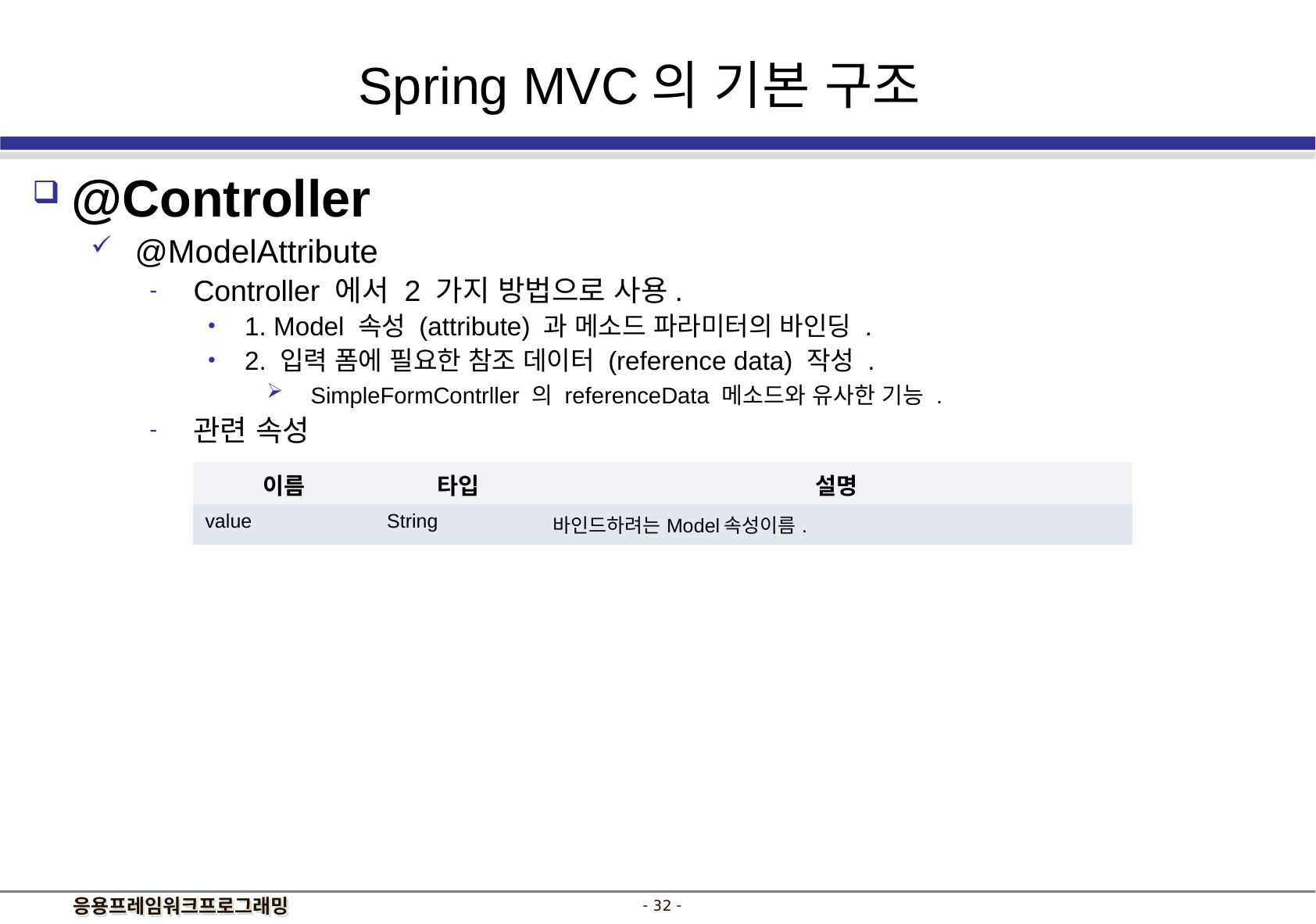

Spring MVC의 기본 구조
 @Controller
@ModelAttribute
Controller 에서 2 가지 방법으로 사용.
1. Model 속성 (attribute) 과 메소드 파라미터의 바인딩 .
2. 입력 폼에 필요한 참조 데이터 (reference data) 작성 .
 SimpleFormContrller 의 referenceData 메소드와 유사한 기능 .
관련 속성

| 이름 | 타입 | 설명 |
| --- | --- | --- |
| value | String | 바인드하려는Model속성이름. |
- 32 -